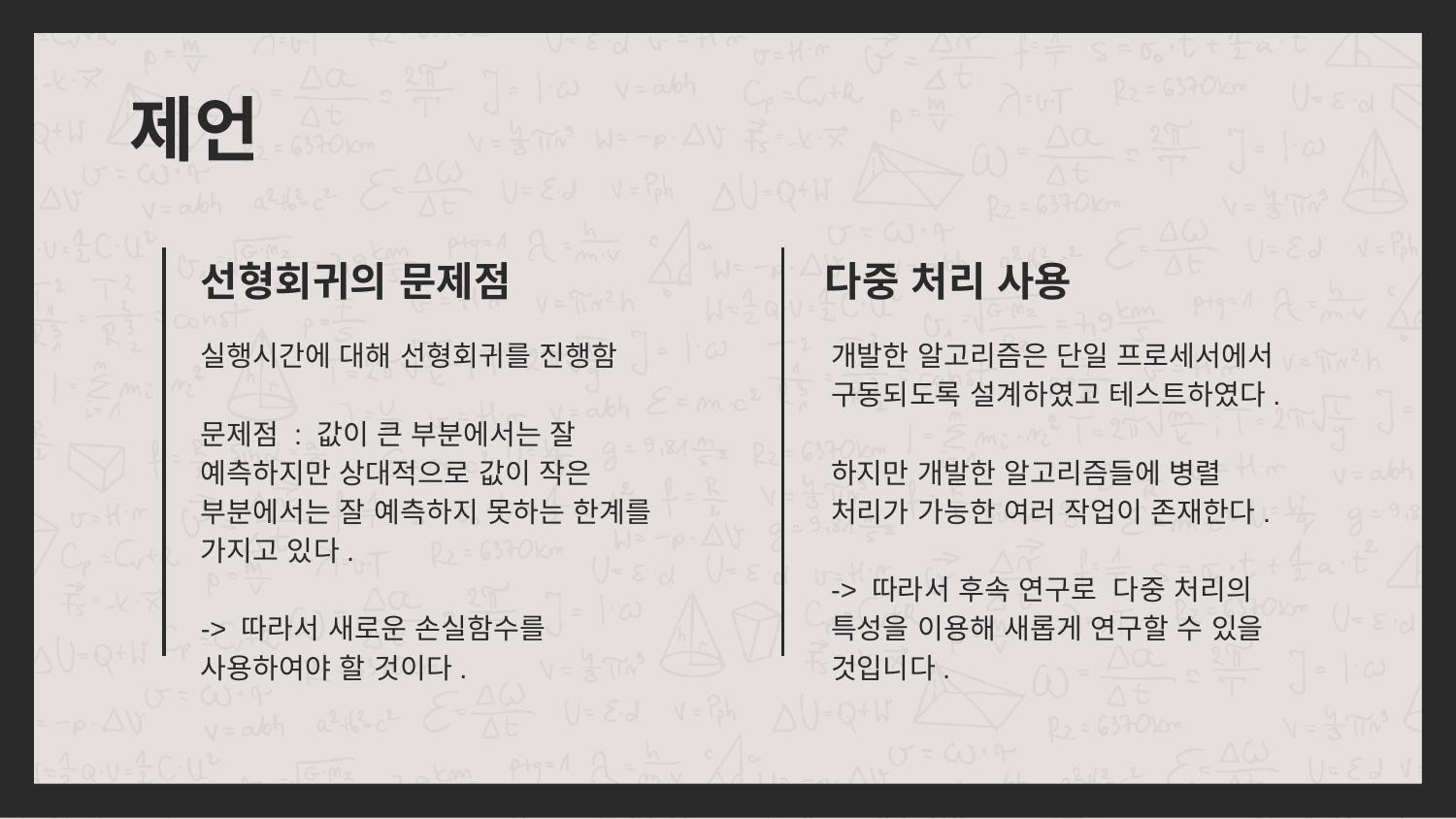

# 제언
선형회귀의 문제점
다중 처리 사용
실행시간에 대해 선형회귀를 진행함

문제점 : 값이 큰 부분에서는 잘 예측하지만 상대적으로 값이 작은 부분에서는 잘 예측하지 못하는 한계를 가지고 있다.

-> 따라서 새로운 손실함수를 사용하여야 할 것이다.
개발한 알고리즘은 단일 프로세서에서 구동되도록 설계하였고 테스트하였다.

하지만 개발한 알고리즘들에 병렬 처리가 가능한 여러 작업이 존재한다.

-> 따라서 후속 연구로  다중 처리의 특성을 이용해 새롭게 연구할 수 있을 것입니다.